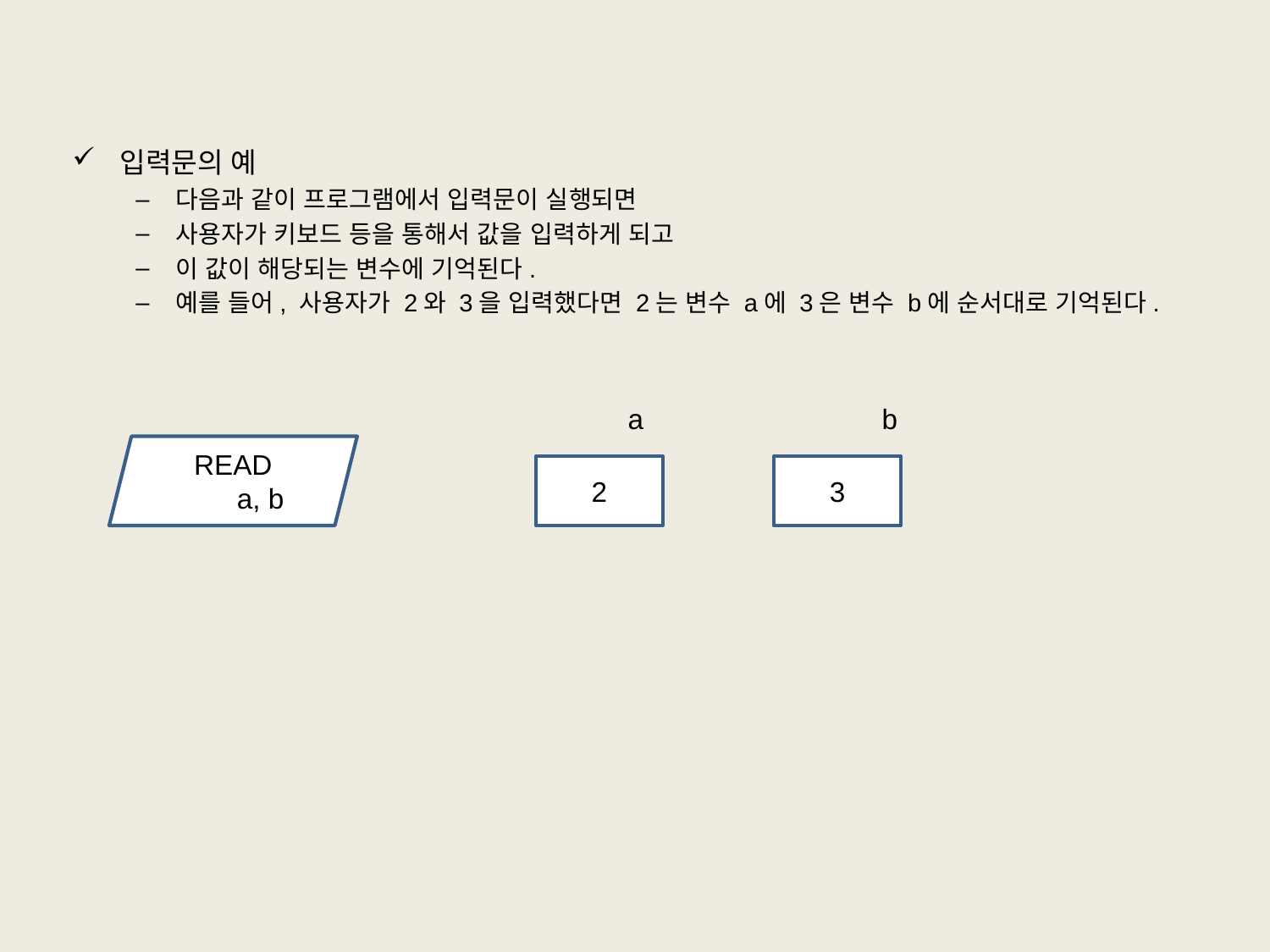

#
입력문의 예
다음과 같이 프로그램에서 입력문이 실행되면
사용자가 키보드 등을 통해서 값을 입력하게 되고
이 값이 해당되는 변수에 기억된다.
예를 들어, 사용자가 2와 3을 입력했다면 2는 변수 a에 3은 변수 b에 순서대로 기억된다.

					a		b
READ
       a, b
2
3